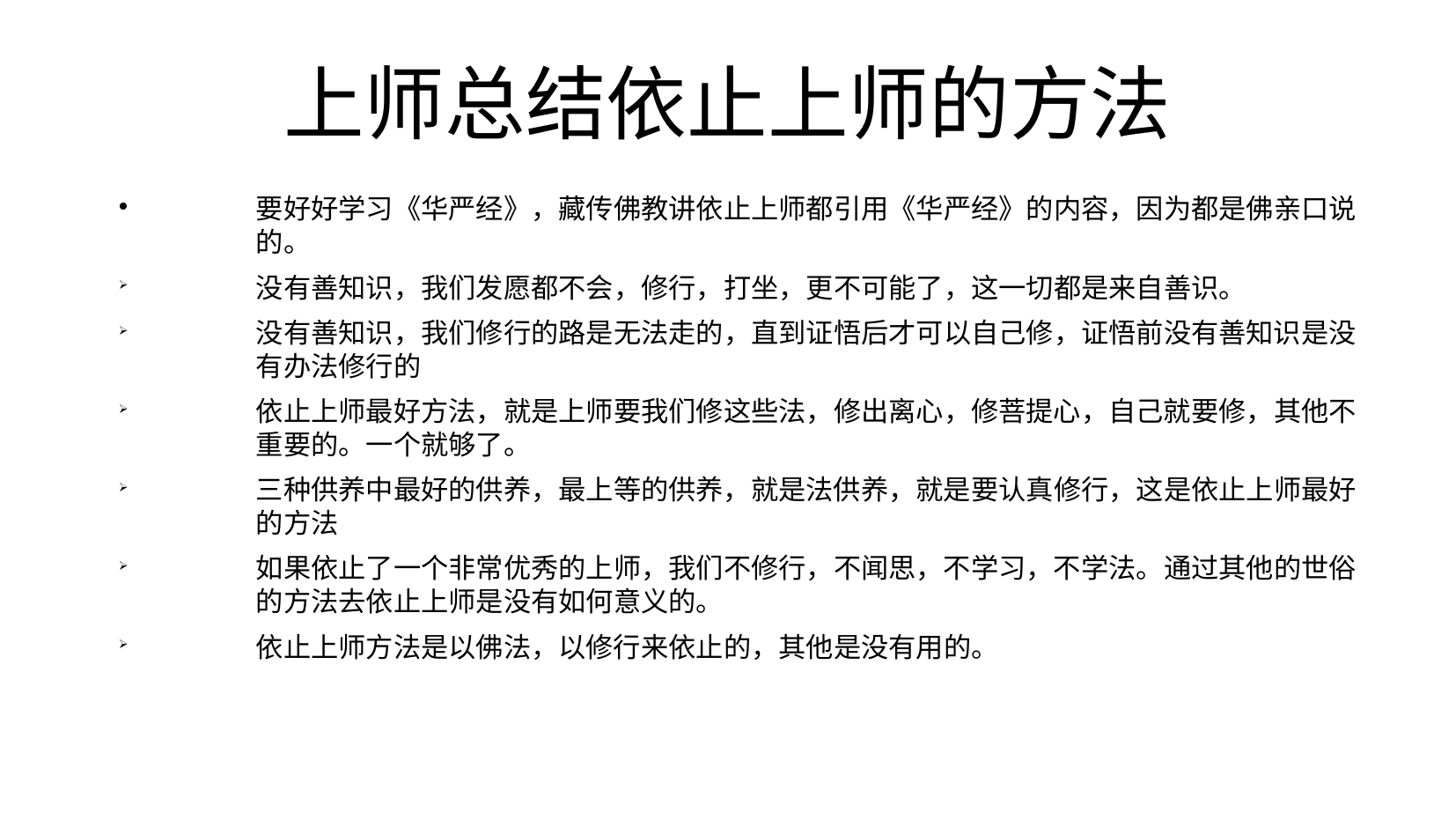

上师总结依止上师的方法
要好好学习《华严经》，藏传佛教讲依止上师都引用《华严经》的内容，因为都是佛亲口说的。
没有善知识，我们发愿都不会，修行，打坐，更不可能了，这一切都是来自善识。
没有善知识，我们修行的路是无法走的，直到证悟后才可以自己修，证悟前没有善知识是没有办法修行的
依止上师最好方法，就是上师要我们修这些法，修出离心，修菩提心，自己就要修，其他不重要的。一个就够了。
三种供养中最好的供养，最上等的供养，就是法供养，就是要认真修行，这是依止上师最好的方法
如果依止了一个非常优秀的上师，我们不修行，不闻思，不学习，不学法。通过其他的世俗的方法去依止上师是没有如何意义的。
依止上师方法是以佛法，以修行来依止的，其他是没有用的。